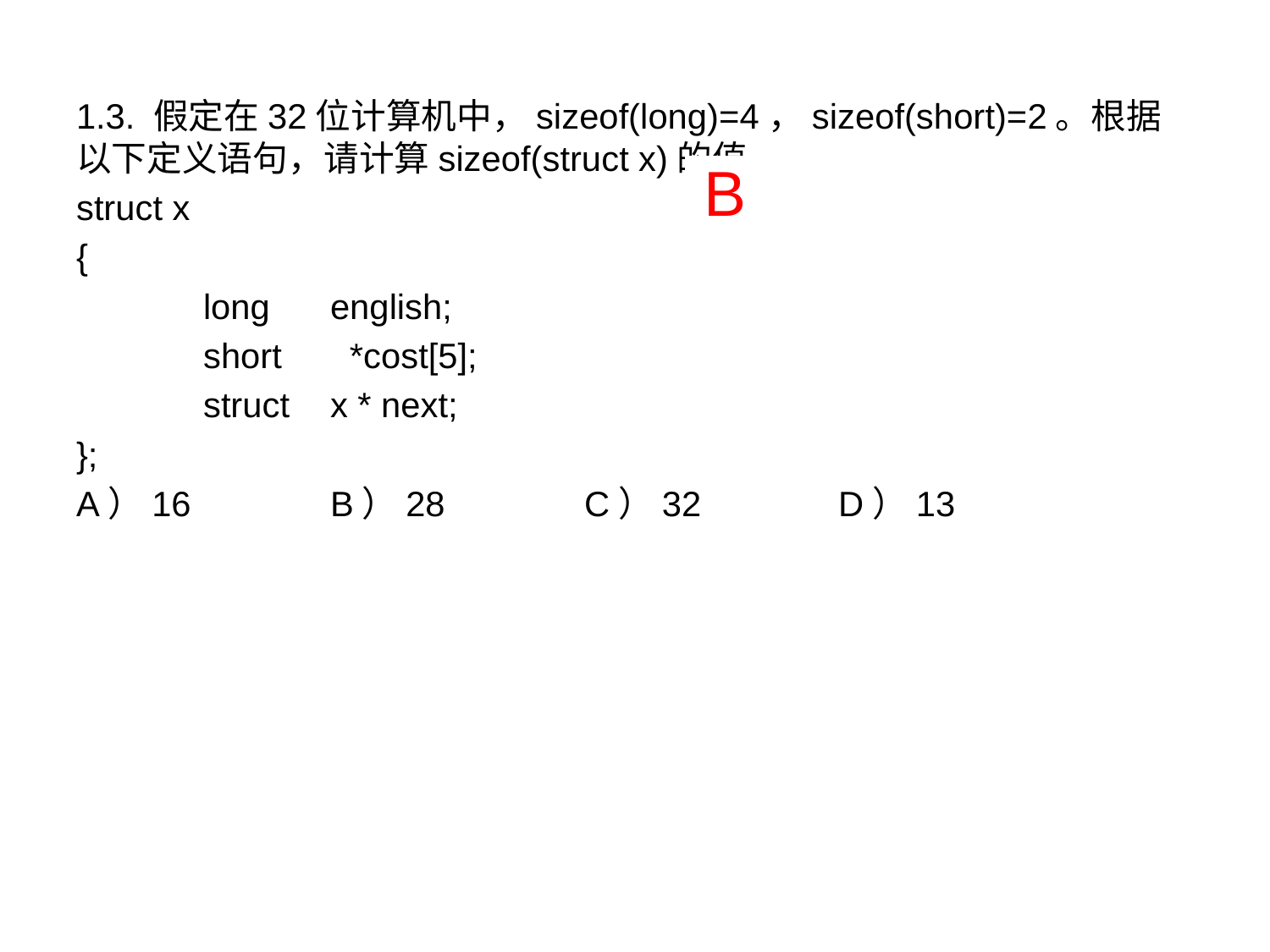

1.3. 假定在32位计算机中，sizeof(long)=4，sizeof(short)=2。根据以下定义语句，请计算sizeof(struct x)的值。
struct x
{
	long	english;
	short	  *cost[5];
	struct	x * next;
};
A）16		B）28		C）32		D）13

B